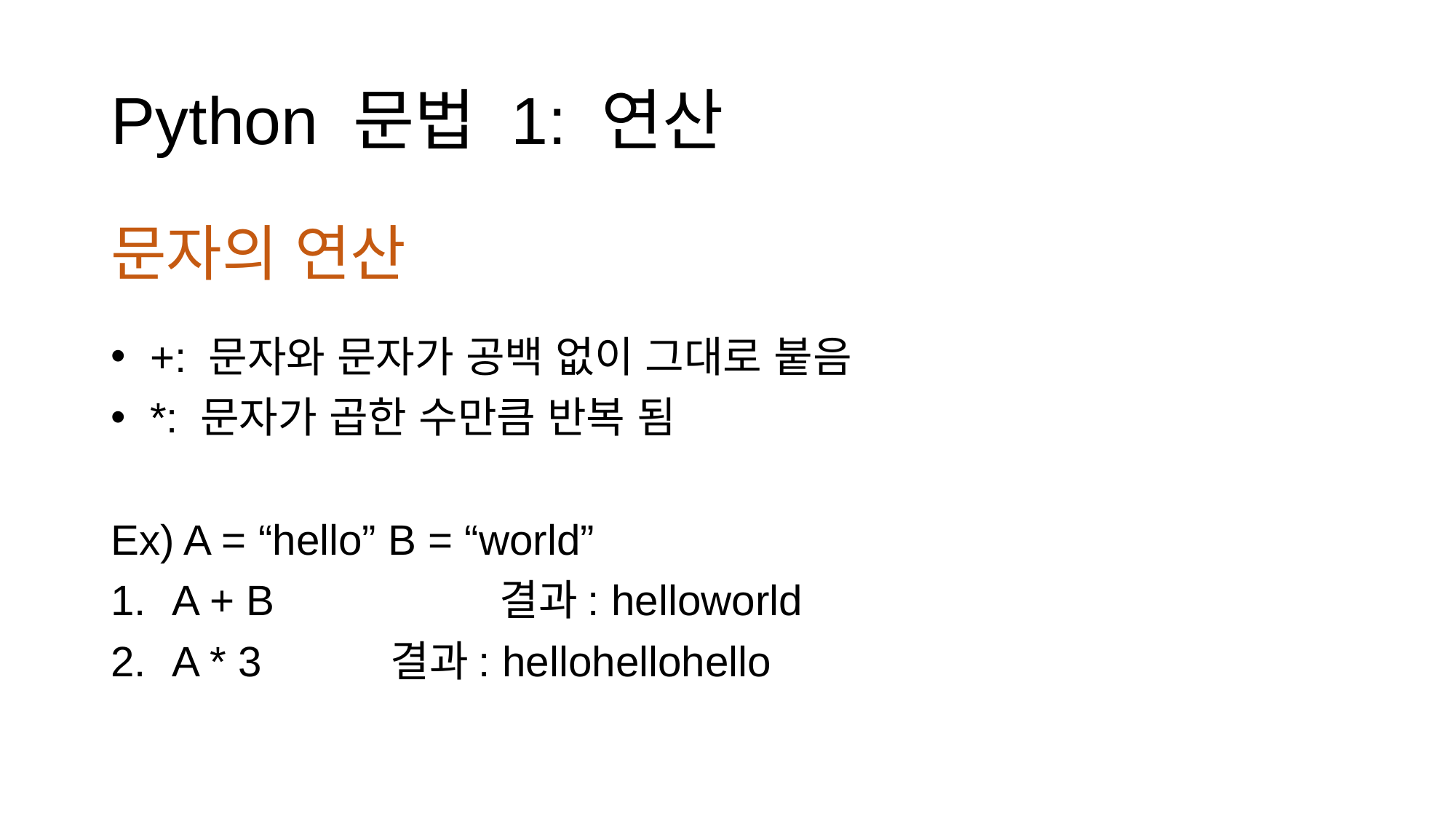

# Python 문법 1: 연산
문자의 연산

 +: 문자와 문자가 공백 없이 그대로 붙음
 *: 문자가 곱한 수만큼 반복 됨

Ex) A = “hello” B = “world”
A + B 		결과: helloworld
A * 3		결과: hellohellohello